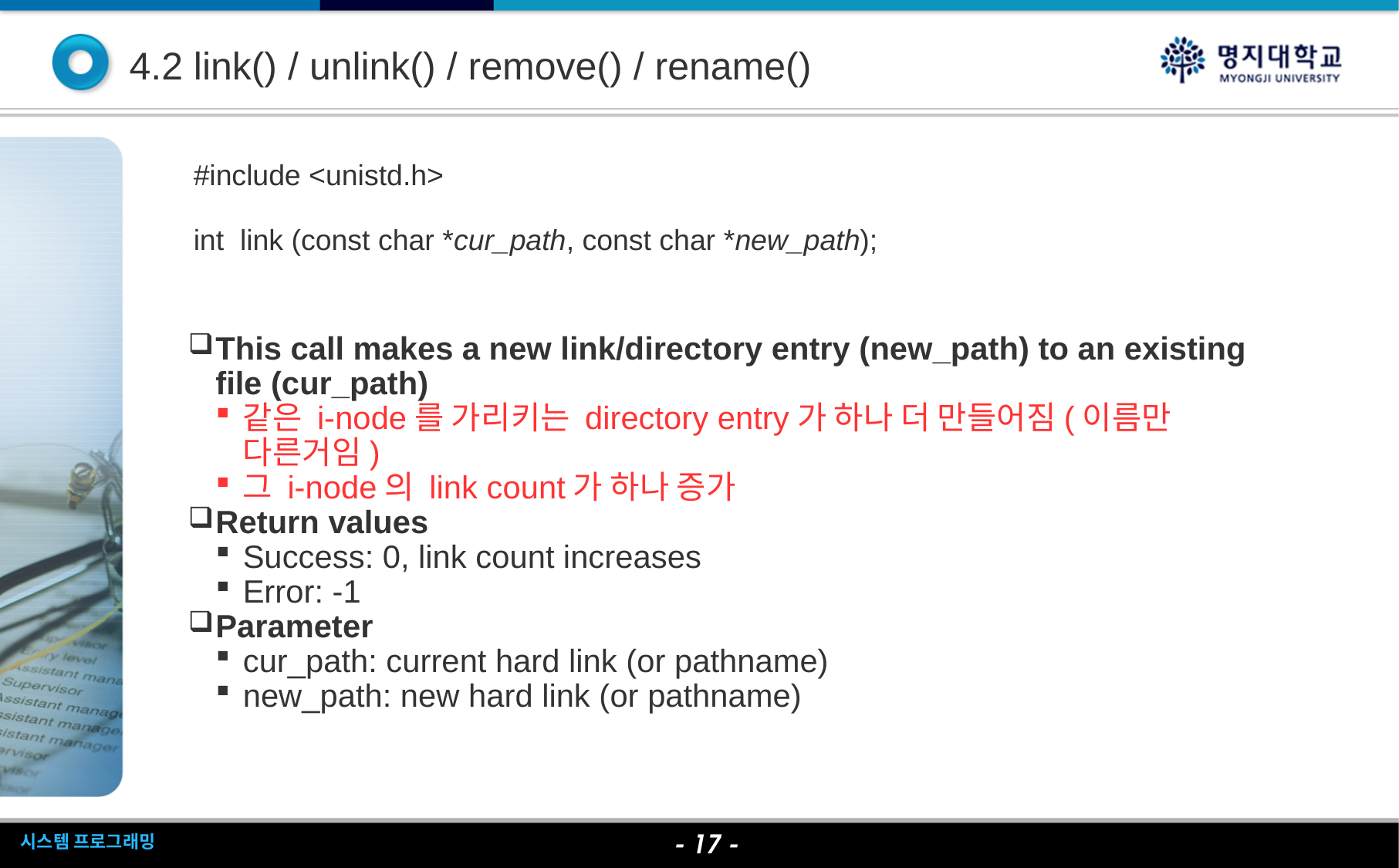

4.2 link() / unlink() / remove() / rename()
| #include <unistd.h> int link (const char \*cur\_path, const char \*new\_path); |
| --- |
This call makes a new link/directory entry (new_path) to an existing file (cur_path)
같은 i-node를 가리키는 directory entry가 하나 더 만들어짐(이름만 다른거임)
그 i-node의 link count가 하나 증가
Return values
Success: 0, link count increases
Error: -1
Parameter
cur_path: current hard link (or pathname)
new_path: new hard link (or pathname)
- 17 -